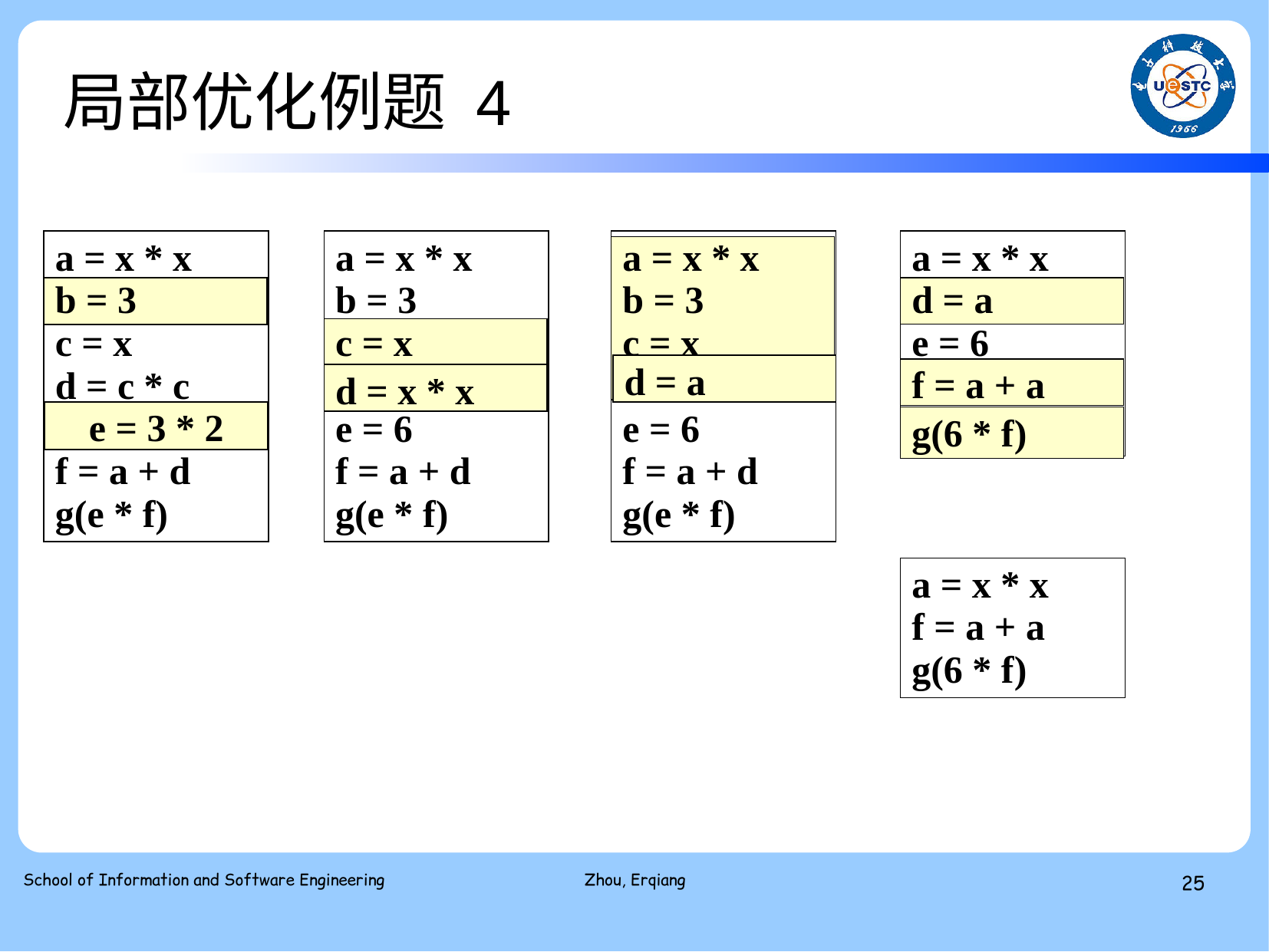

# 局部优化例题 4
a = x * x
b = 3
c = x
d = c * c
e = b * 2
f = a + d
g(e * f)
a = x * x
b = 3
c = x
d = c * c
e = 6
f = a + d
g(e * f)
a = x * x
b = 3
c = x
d = x * x
e = 6
f = a + d
g(e * f)
a = x * x
d = a
e = 6
f = a + d
g(e * f)

d = a
f = a + a
d = x * x
e = 3 * 2
g(6 * f)
a = x * x
f = a + a
g(6 * f)
 School of Information and Software Engineering
Zhou, Erqiang
25